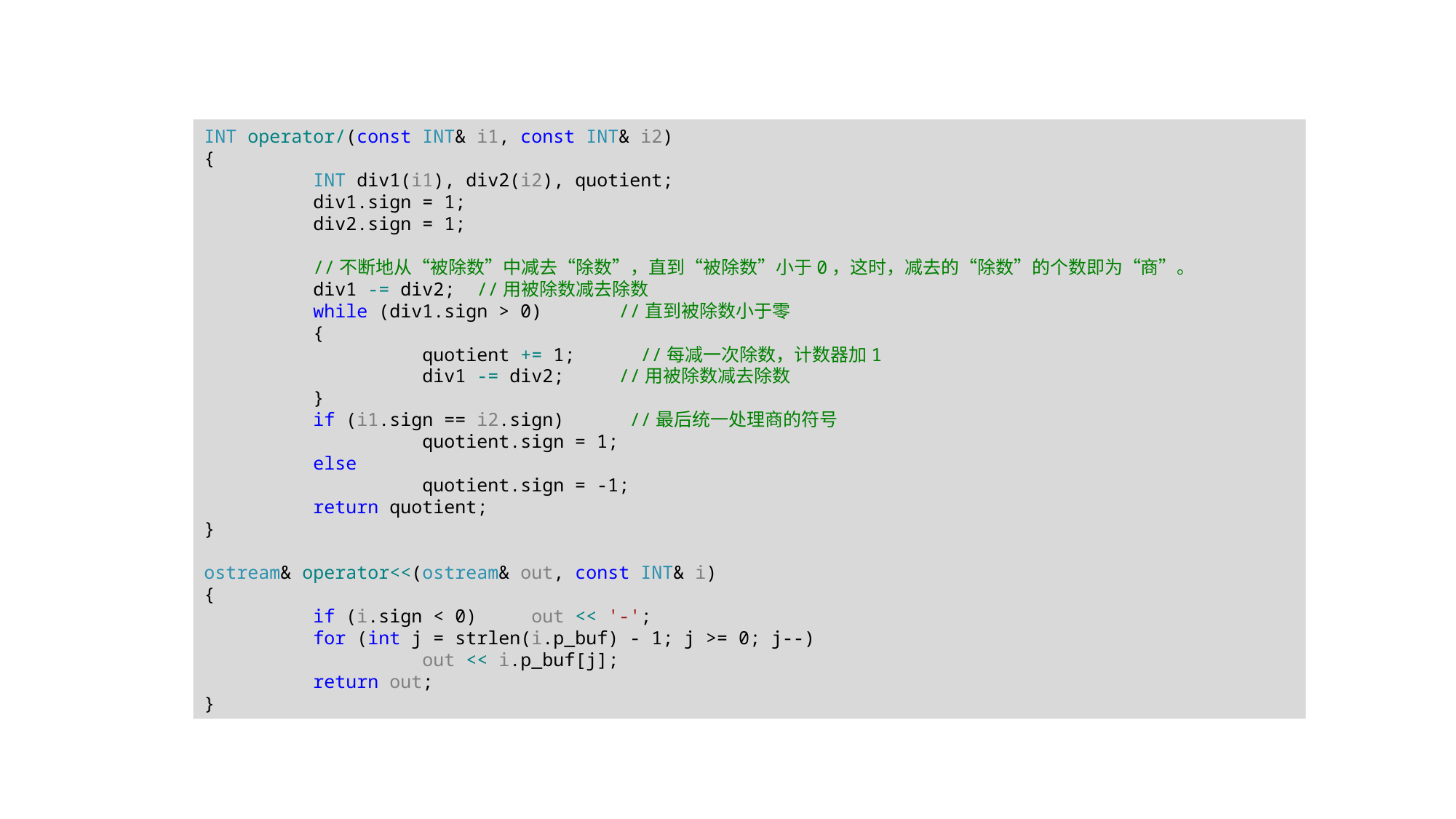

INT operator/(const INT& i1, const INT& i2)
{
	INT div1(i1), div2(i2), quotient;
	div1.sign = 1;
	div2.sign = 1;

	//不断地从“被除数”中减去“除数”，直到“被除数”小于0，这时，减去的“除数”的个数即为“商”。
	div1 -= div2;  //用被除数减去除数
	while (div1.sign > 0)       //直到被除数小于零
	{
		quotient += 1;      //每减一次除数，计数器加1
		div1 -= div2;     //用被除数减去除数
	}
	if (i1.sign == i2.sign)      //最后统一处理商的符号
		quotient.sign = 1;
	else
		quotient.sign = -1;
	return quotient;
}

ostream& operator<<(ostream& out, const INT& i)
{
	if (i.sign < 0)	out << '-';
	for (int j = strlen(i.p_buf) - 1; j >= 0; j--)
		out << i.p_buf[j];
	return out;
}